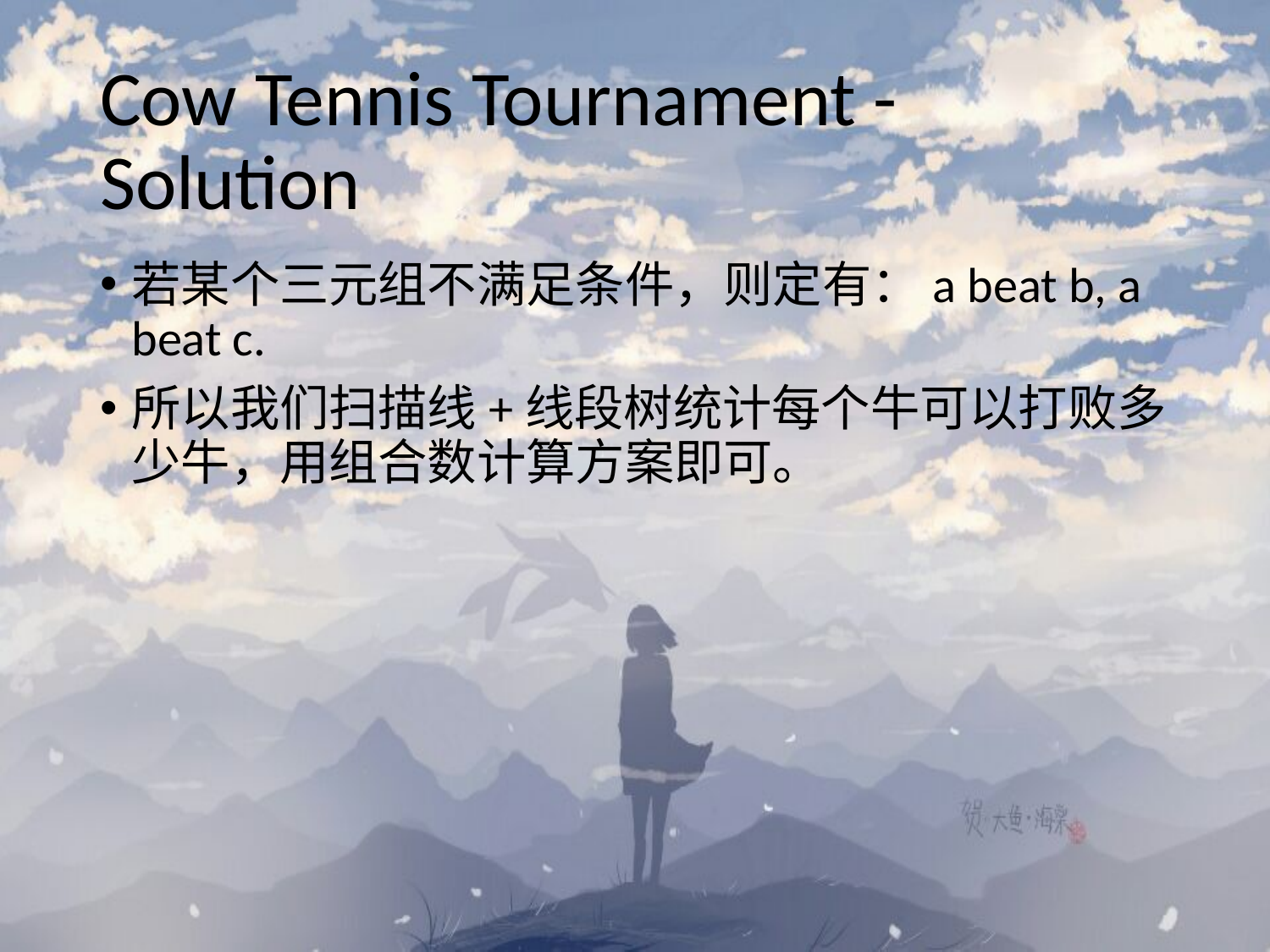

# Cow Tennis Tournament - Solution
若某个三元组不满足条件，则定有：a beat b, a beat c.
所以我们扫描线+线段树统计每个牛可以打败多少牛，用组合数计算方案即可。